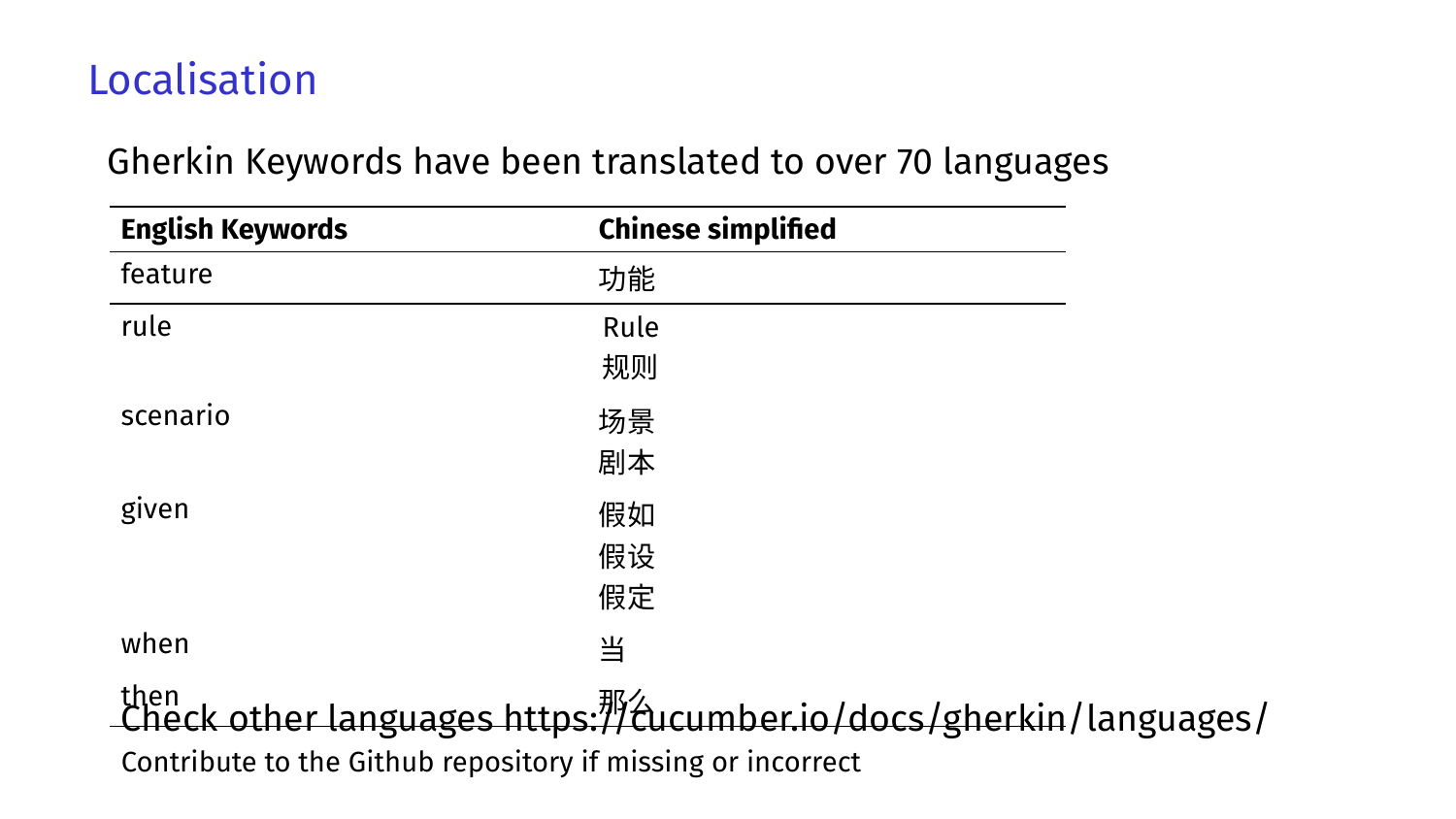

# Localisation
Gherkin Keywords have been translated to over 70 languages
| English Keywords | Chinese simplified |
| --- | --- |
| feature | 功能 |
| rule | Rule 规则 |
| scenario | 场景 剧本 |
| given | 假如 假设 假定 |
| when | 当 |
| then | 那么 |
Check other languages https://cucumber.io/docs/gherkin/languages/
Contribute to the Github repository if missing or incorrect
43